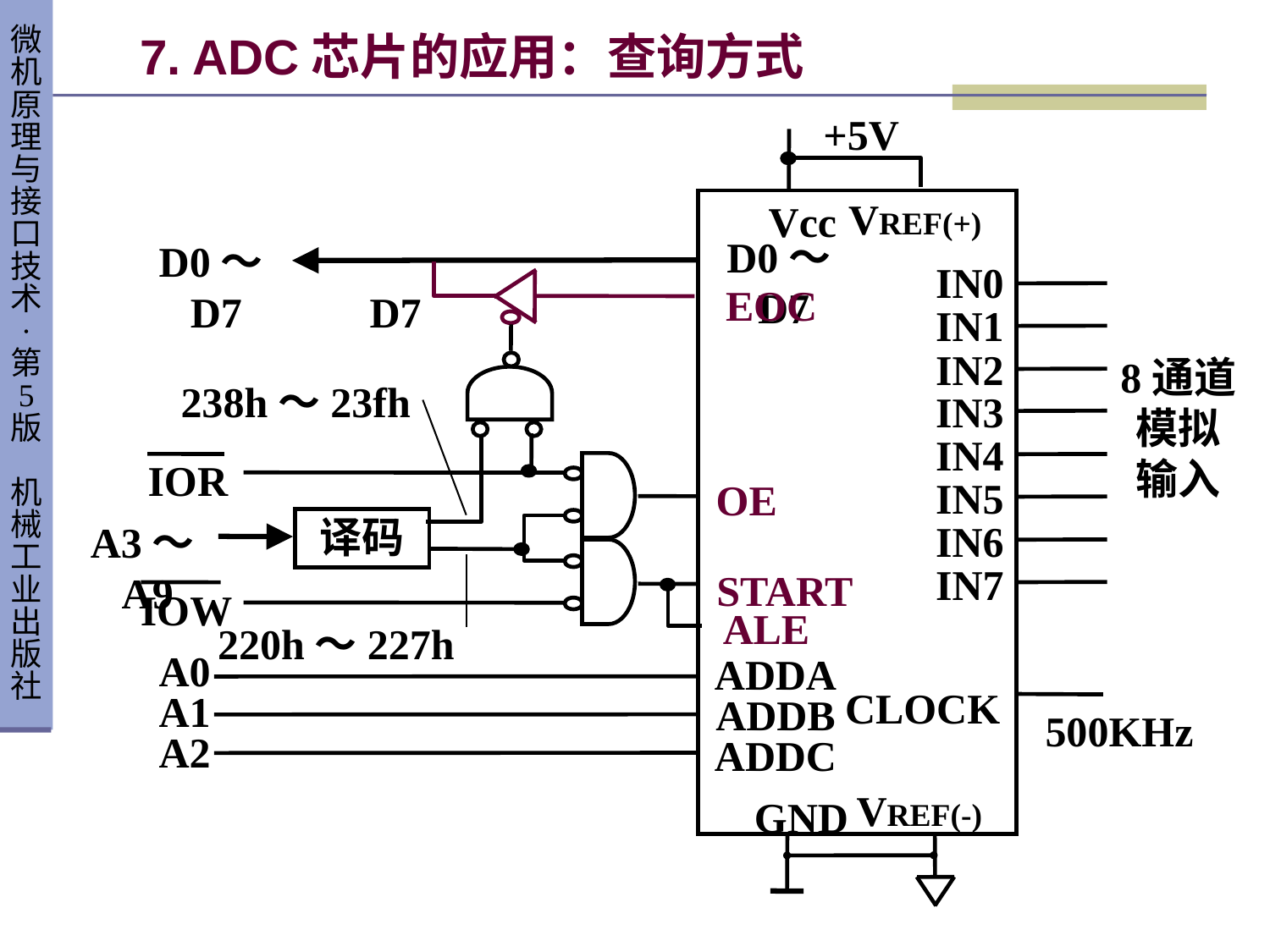

# 7. ADC芯片的应用：查询方式
+5V

VREF(+)
Vcc
D0～D7
D0～D7

IN0
IN1
IN2
IN3
IN4
IN5
IN6
IN7

EOC

D7

8通道
模拟
输入

238h～23fh

 IOR

OE

译码

A3～A9

START

 IOW

ALE
220h～227h
A0
A1
A2
ADDA
ADDB
ADDC

CLOCK

500KHz
VREF(-)
GND